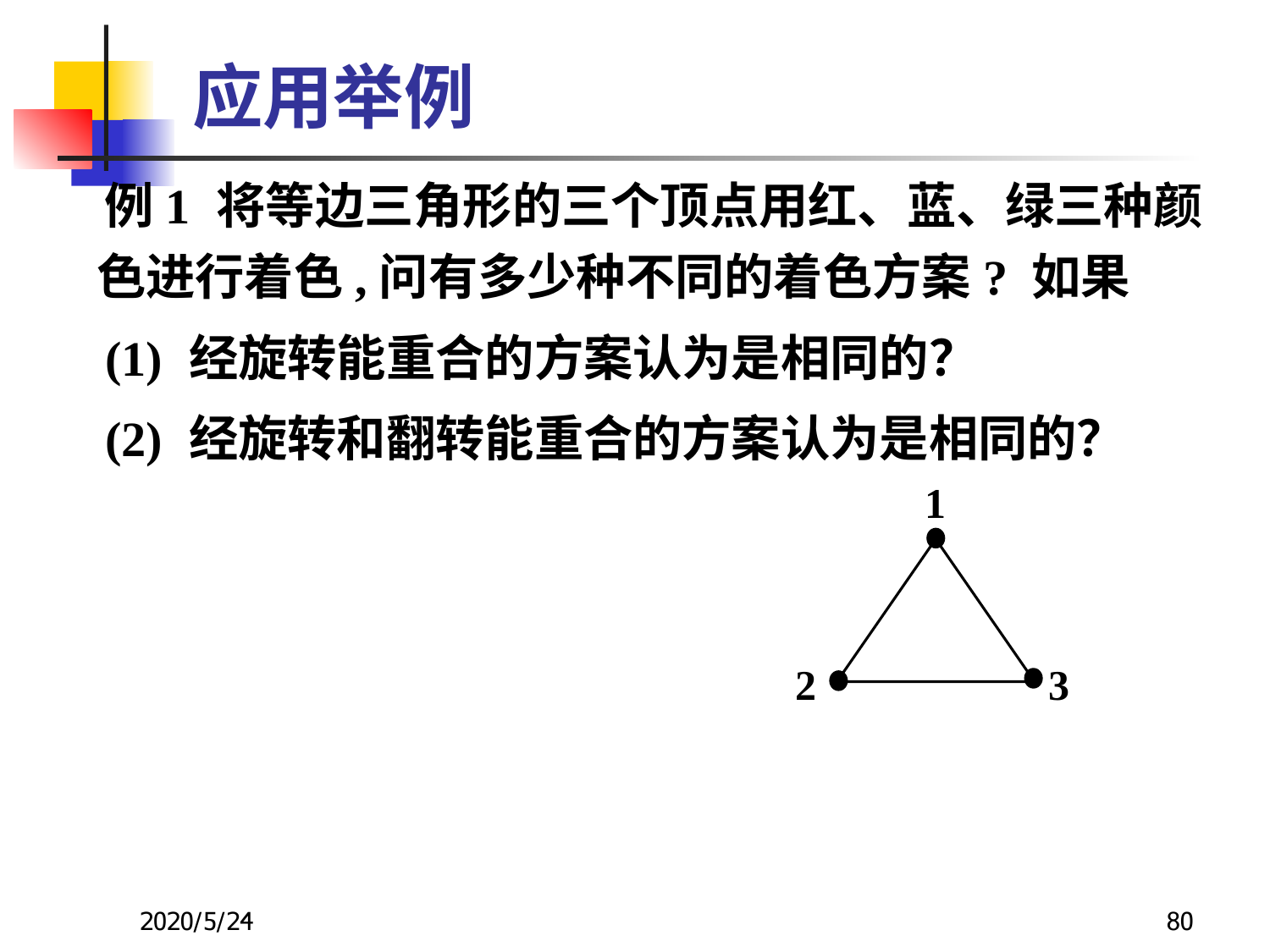

# 应用举例
    例1 将等边三角形的三个顶点用红、蓝、绿三种颜色进行着色,问有多少种不同的着色方案? 如果
    (1) 经旋转能重合的方案认为是相同的？
    (2) 经旋转和翻转能重合的方案认为是相同的？

1

2
3
2020/5/24
80